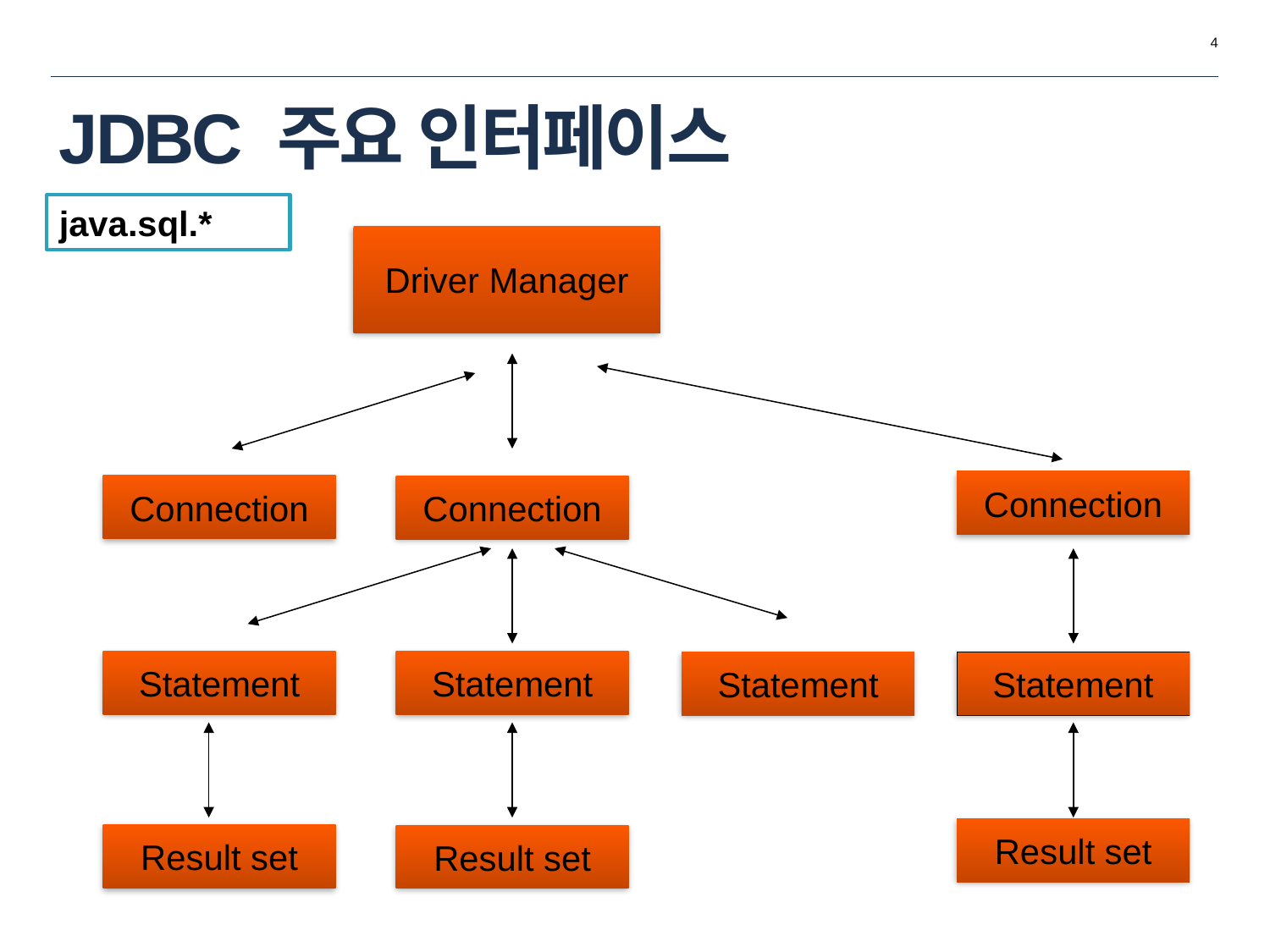

4
# JDBC 주요 인터페이스
java.sql.*
Driver Manager
Connection
Connection
Connection
Statement
Statement
Statement
Statement
Result set
Result set
Result set